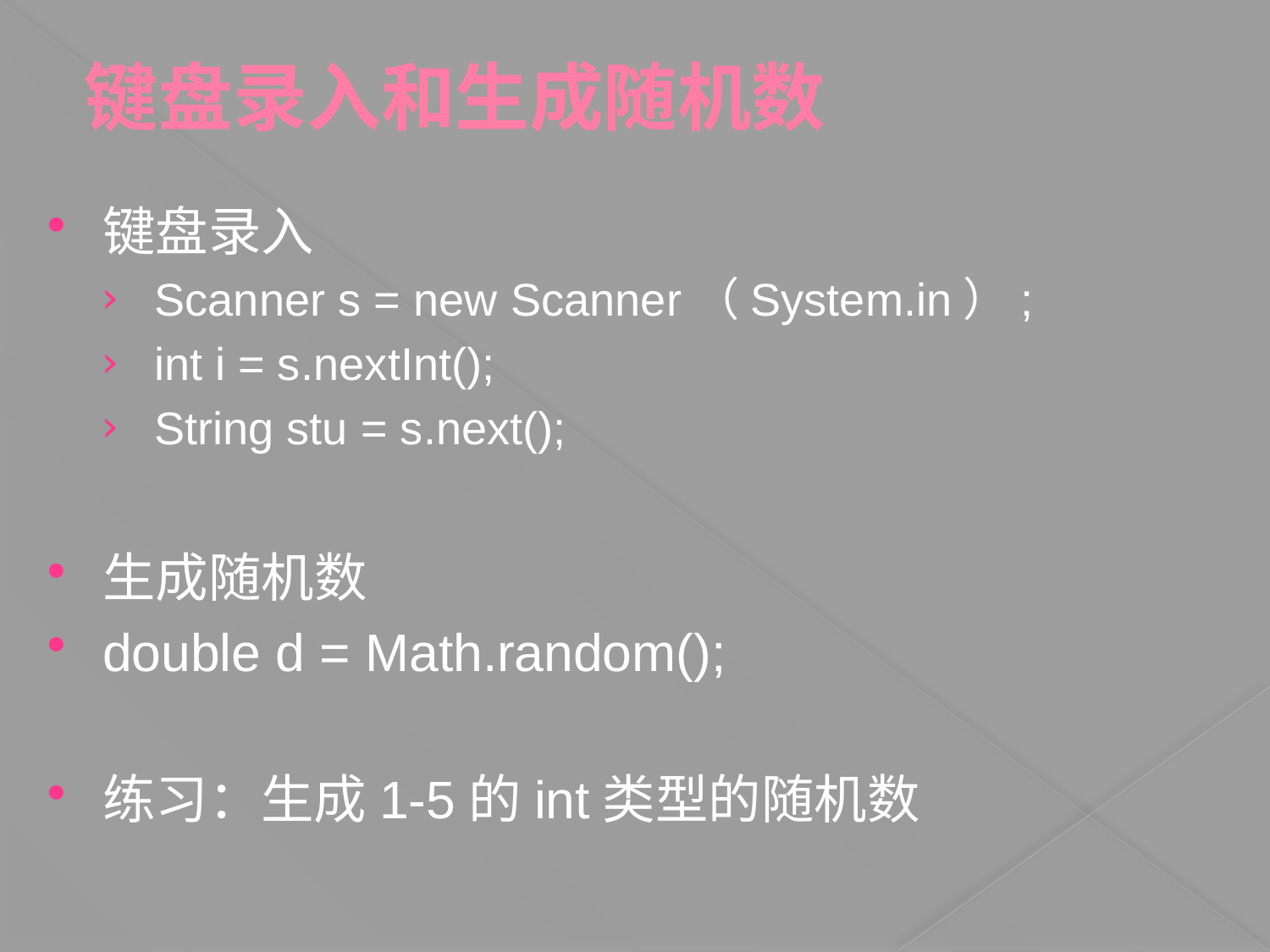

键盘录入和生成随机数
# 键盘录入
Scanner s = new Scanner（System.in）;
int i = s.nextInt();
String stu = s.next();

生成随机数
double d = Math.random();

练习：生成1-5的int类型的随机数